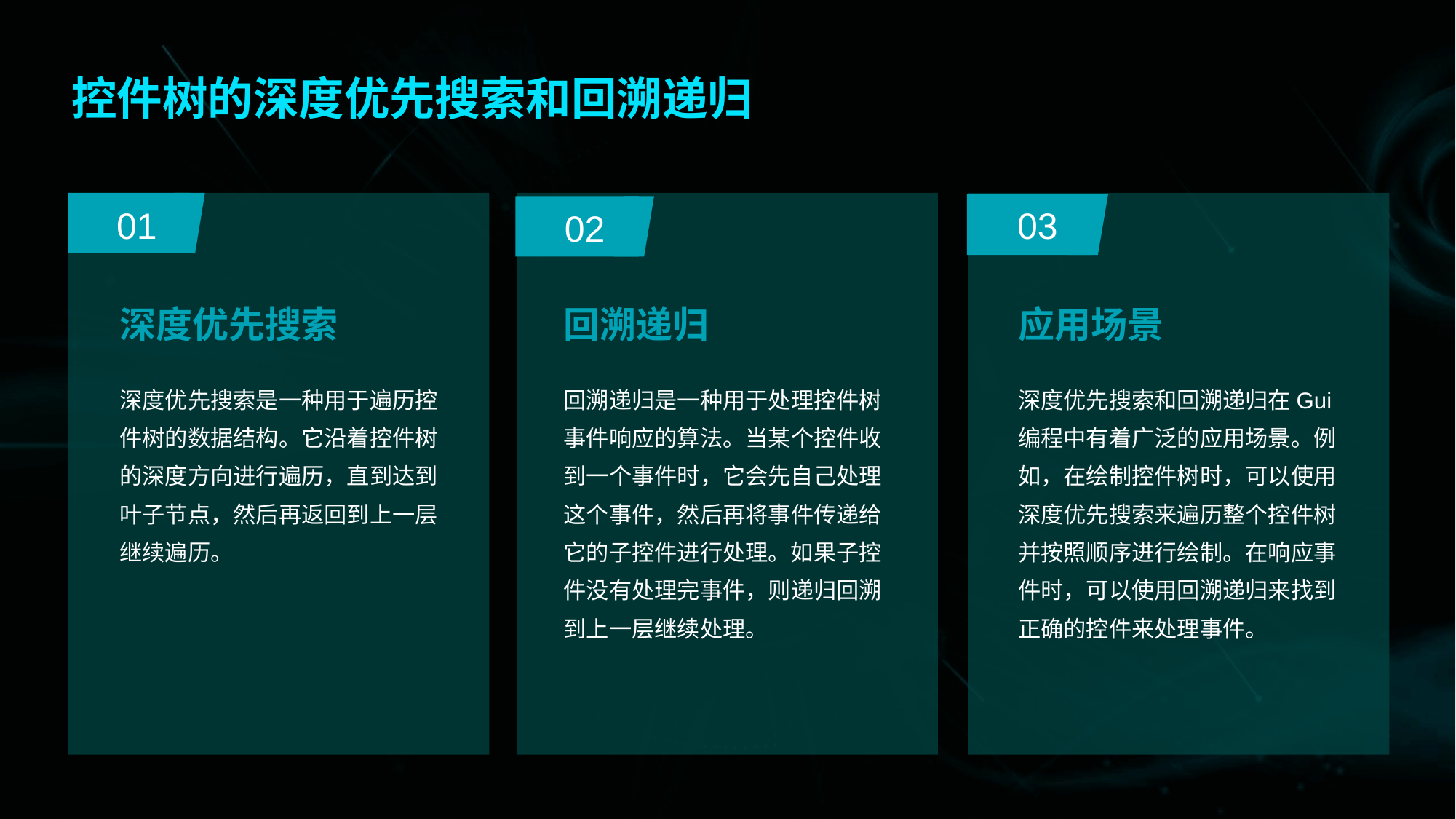

要点三
控件树的深度优先搜索和回溯递归

01
03

02
深度优先搜索
回溯递归
应用场景
深度优先搜索是一种用于遍历控件树的数据结构。它沿着控件树的深度方向进行遍历，直到达到叶子节点，然后再返回到上一层继续遍历。
回溯递归是一种用于处理控件树事件响应的算法。当某个控件收到一个事件时，它会先自己处理这个事件，然后再将事件传递给它的子控件进行处理。如果子控件没有处理完事件，则递归回溯到上一层继续处理。
深度优先搜索和回溯递归在Gui编程中有着广泛的应用场景。例如，在绘制控件树时，可以使用深度优先搜索来遍历整个控件树并按照顺序进行绘制。在响应事件时，可以使用回溯递归来找到正确的控件来处理事件。